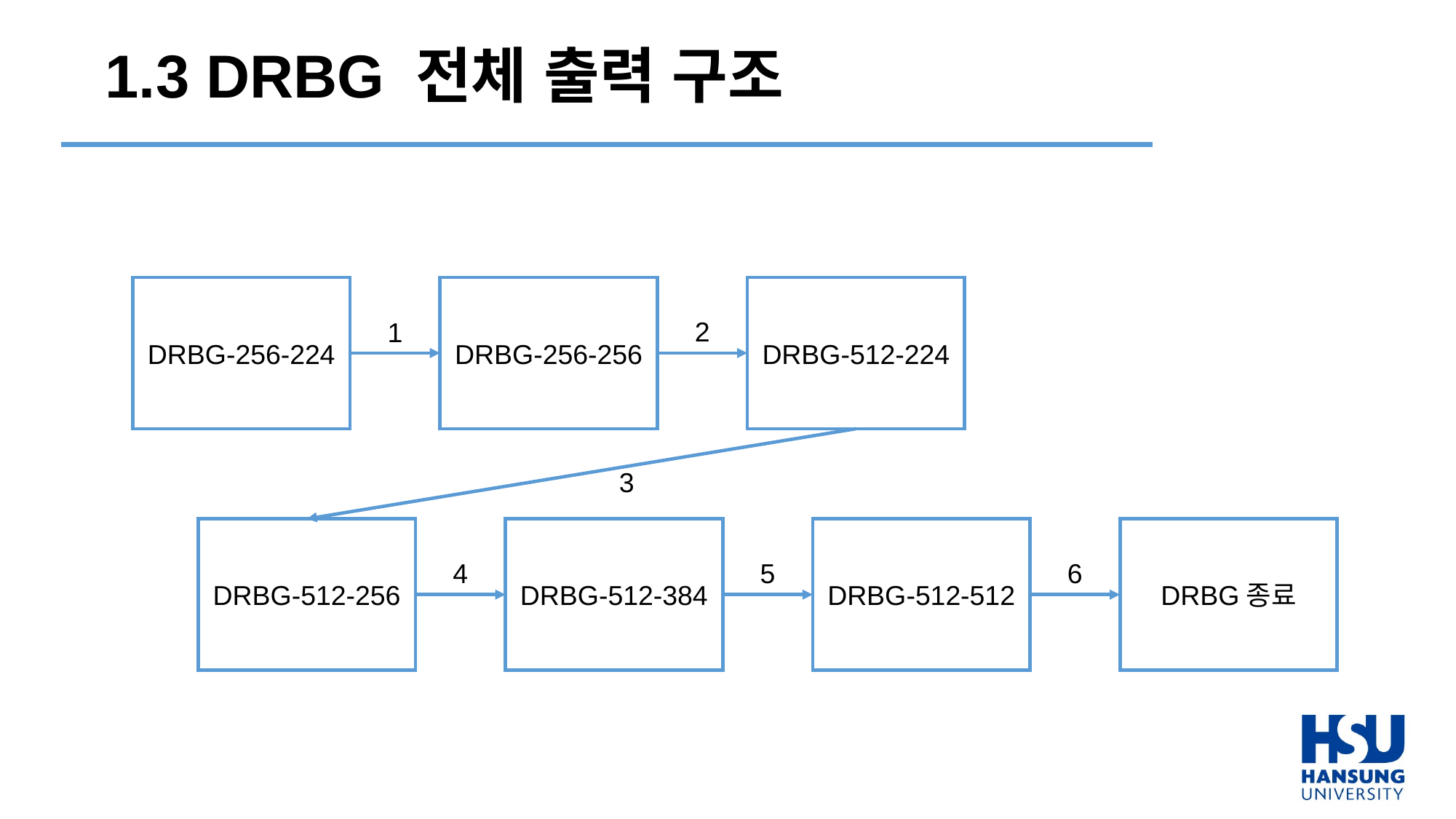

1.3 DRBG 전체 출력 구조
DRBG-256-224
DRBG-256-256
DRBG-512-224
2
1
3
DRBG-512-256
DRBG-512-384
DRBG-512-512
DRBG종료
4
5
6